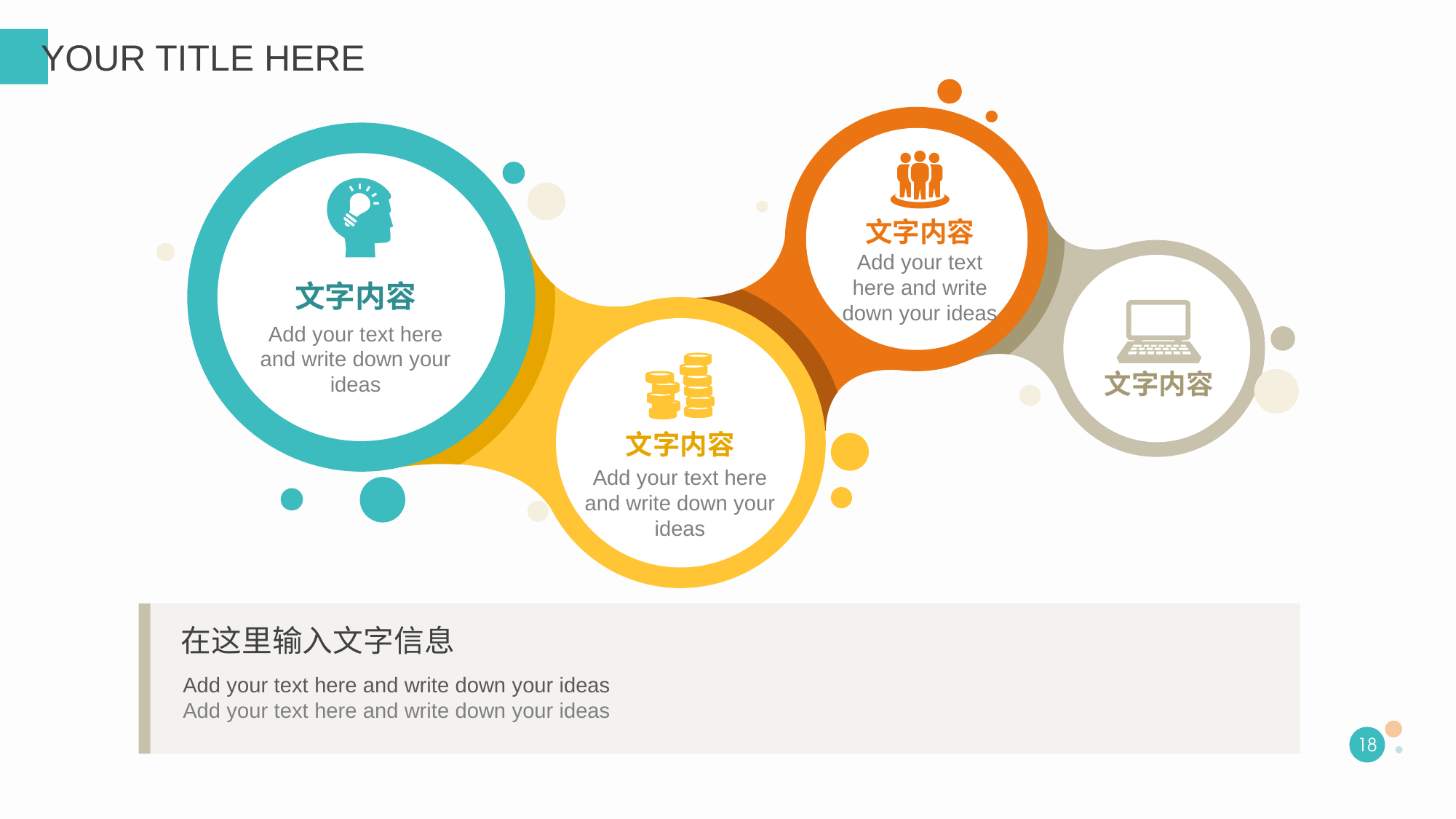

YOUR TITLE HERE

文字内容
Add your text here and write down your ideas
文字内容
Add your text here and write down your ideas

文字内容

文字内容
Add your text here and write down your ideas

Add your text here and write down your ideas
Add your text here and write down your ideas

在这里输入文字信息

18